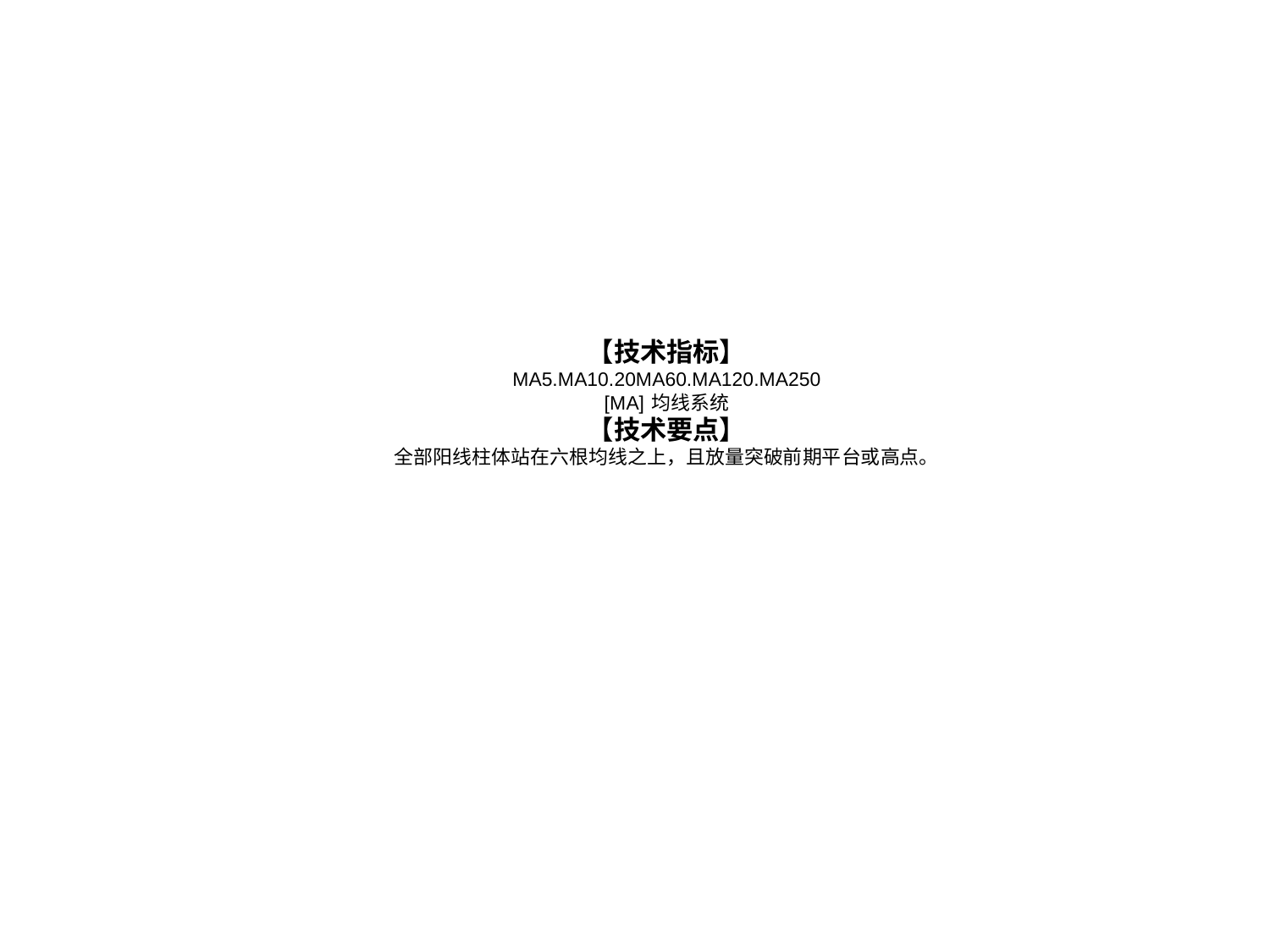

# 【技术指标】 MA5.MA10.20MA60.MA120.MA250 [MA] 均线系统 【技术要点】 全部阳线柱体站在六根均线之上，且放量突破前期平台或高点。